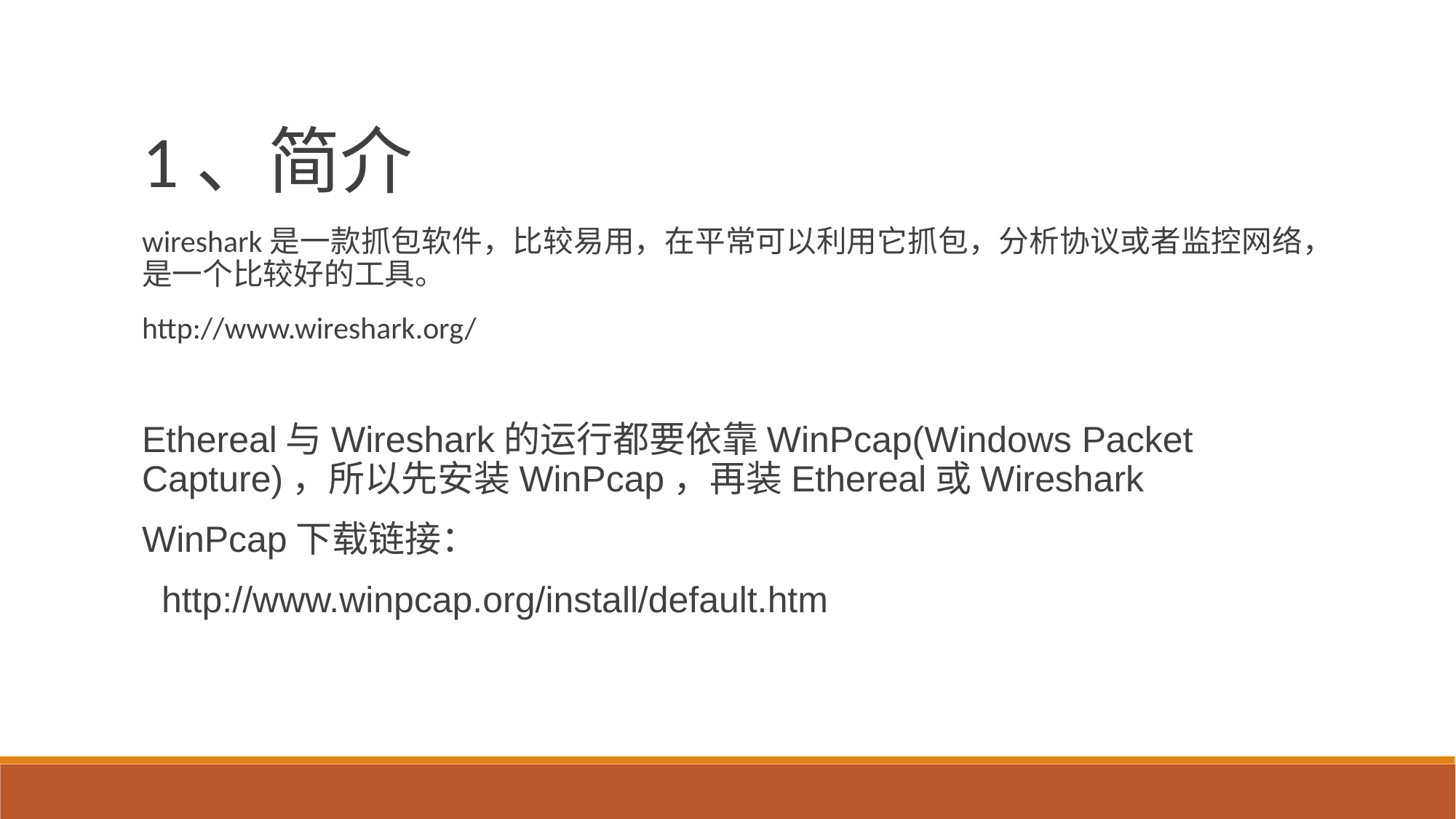

1、简介
wireshark是一款抓包软件，比较易用，在平常可以利用它抓包，分析协议或者监控网络，是一个比较好的工具。
http://www.wireshark.org/

Ethereal与Wireshark的运行都要依靠WinPcap(Windows Packet Capture)，所以先安装WinPcap，再装Ethereal或Wireshark
WinPcap下载链接：
   http://www.winpcap.org/install/default.htm